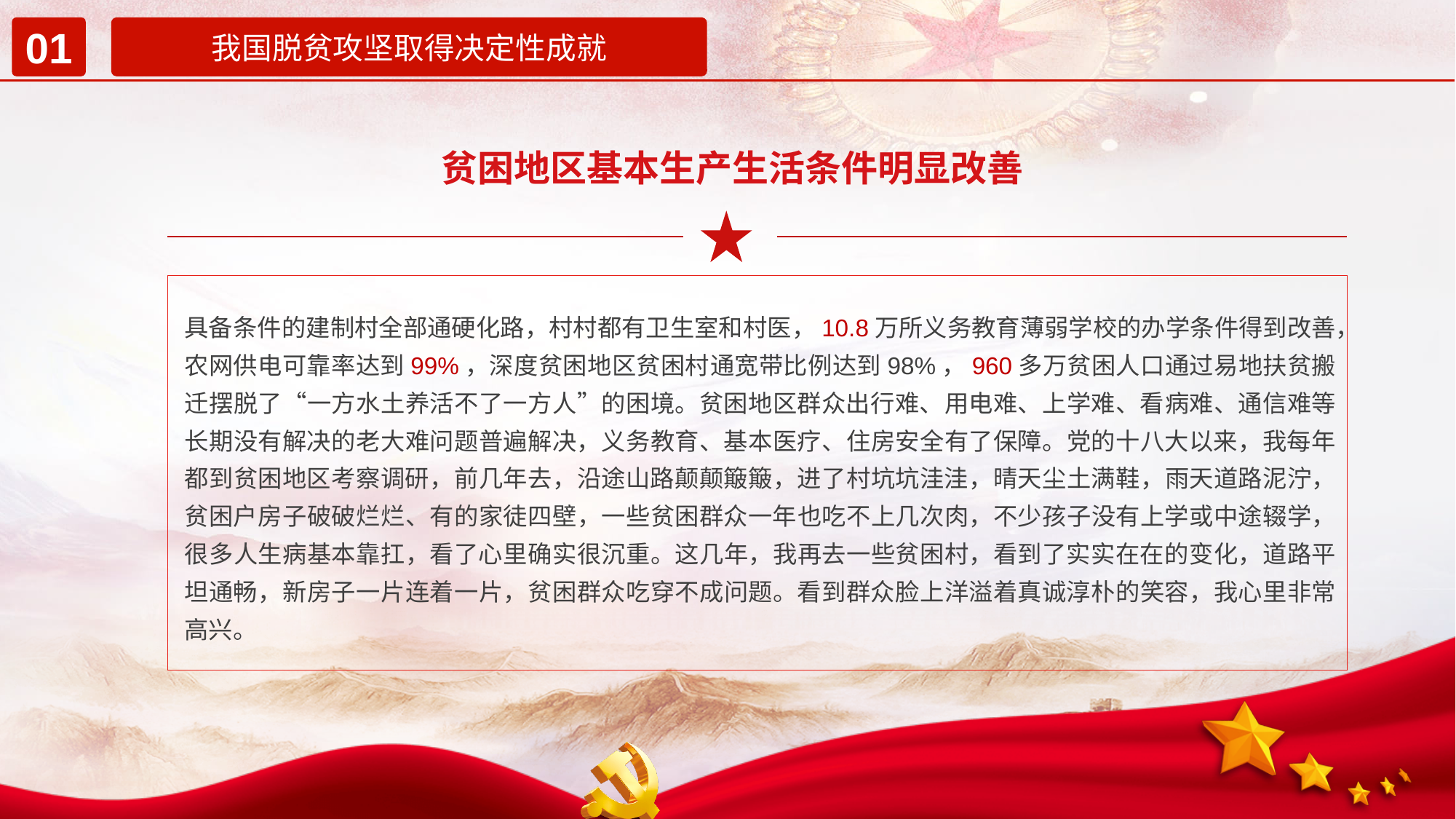

01
我国脱贫攻坚取得决定性成就
贫困地区基本生产生活条件明显改善

具备条件的建制村全部通硬化路，村村都有卫生室和村医，10.8万所义务教育薄弱学校的办学条件得到改善，农网供电可靠率达到99%，深度贫困地区贫困村通宽带比例达到98%，960多万贫困人口通过易地扶贫搬迁摆脱了“一方水土养活不了一方人”的困境。贫困地区群众出行难、用电难、上学难、看病难、通信难等长期没有解决的老大难问题普遍解决，义务教育、基本医疗、住房安全有了保障。党的十八大以来，我每年都到贫困地区考察调研，前几年去，沿途山路颠颠簸簸，进了村坑坑洼洼，晴天尘土满鞋，雨天道路泥泞，贫困户房子破破烂烂、有的家徒四壁，一些贫困群众一年也吃不上几次肉，不少孩子没有上学或中途辍学，很多人生病基本靠扛，看了心里确实很沉重。这几年，我再去一些贫困村，看到了实实在在的变化，道路平坦通畅，新房子一片连着一片，贫困群众吃穿不成问题。看到群众脸上洋溢着真诚淳朴的笑容，我心里非常高兴。